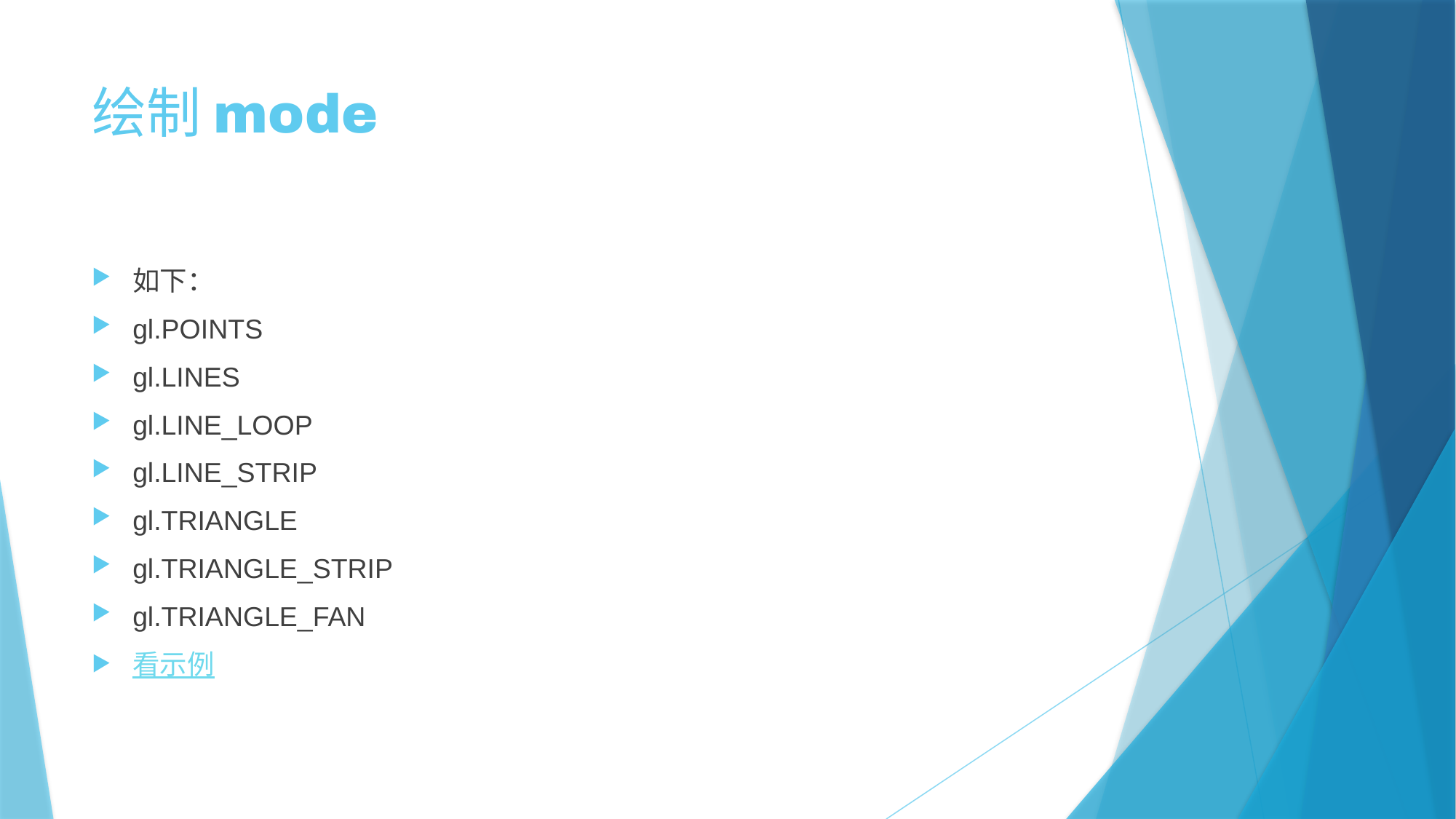

# 绘制mode
如下：
gl.POINTS
gl.LINES
gl.LINE_LOOP
gl.LINE_STRIP
gl.TRIANGLE
gl.TRIANGLE_STRIP
gl.TRIANGLE_FAN
看示例